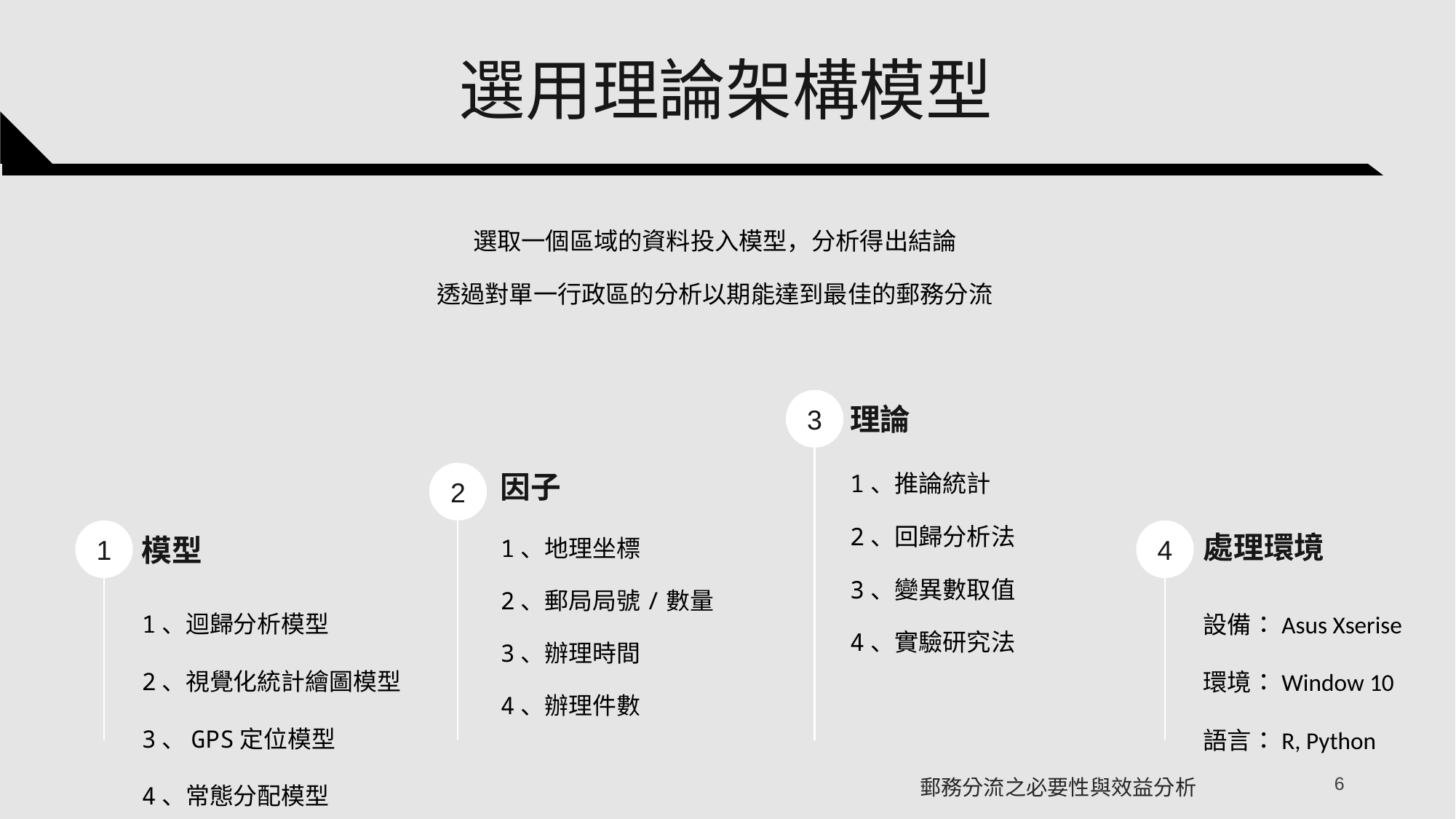

選用理論架構模型
選取一個區域的資料投入模型，分析得出結論
透過對單一行政區的分析以期能達到最佳的郵務分流
3
理論
1、推論統計
2、回歸分析法
3、變異數取值
4、實驗研究法
因子
2
1、地理坐標
2、郵局局號/數量
3、辦理時間
4、辦理件數

1
4
處理環境
模型
1、迴歸分析模型
2、視覺化統計繪圖模型
3、GPS定位模型
4、常態分配模型
設備：Asus Xserise 環境：Window 10
語言：R, Python

6
郵務分流之必要性與效益分析